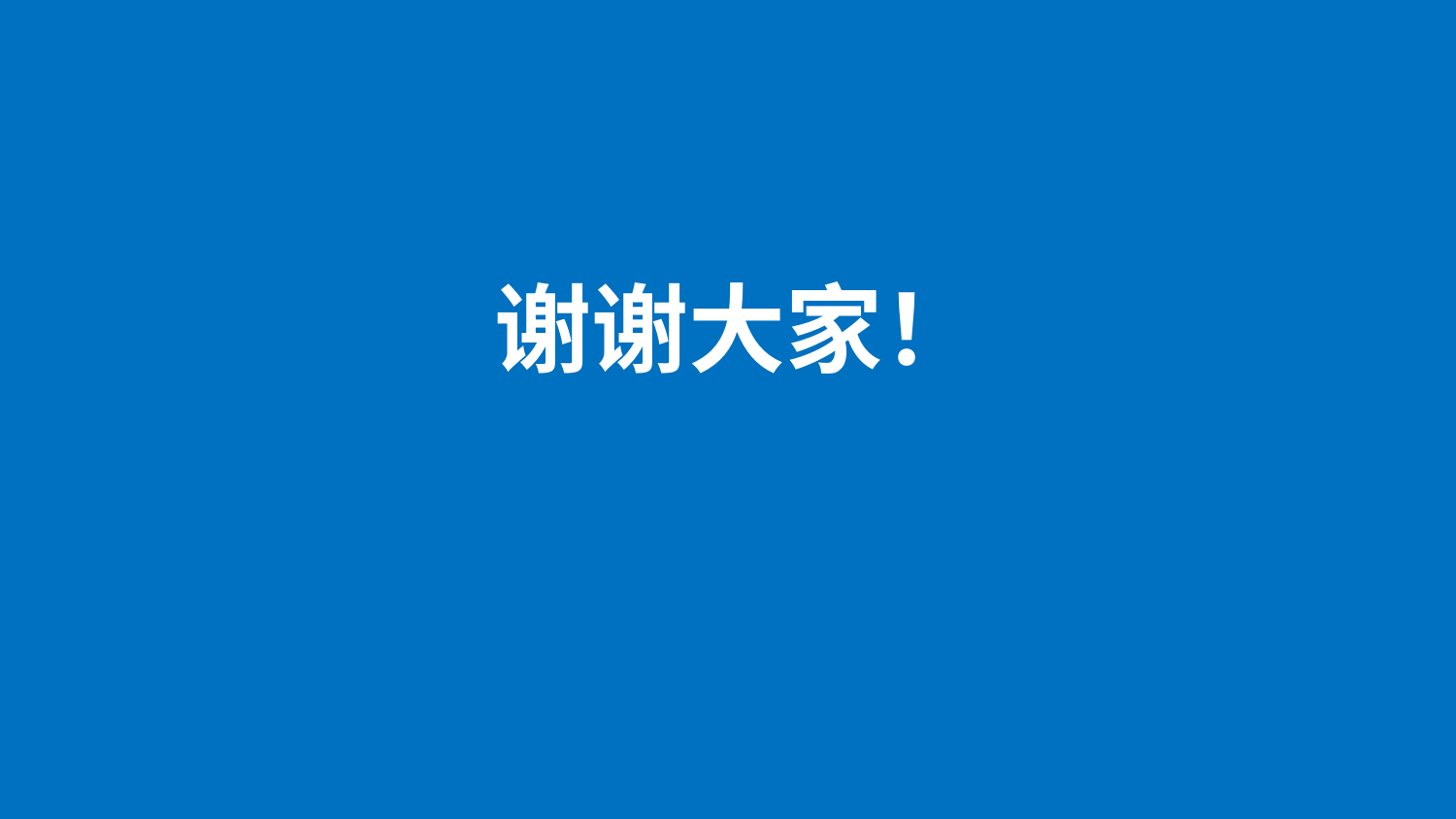

# 在此输入标题

输入文字
在此录入上述图表的综合分析结论
在此录入上述图表的综合分析结论
在此录入上述图表的综合分析结论
在此录入上述图表的综合分析结论
“
“
谢谢大家！